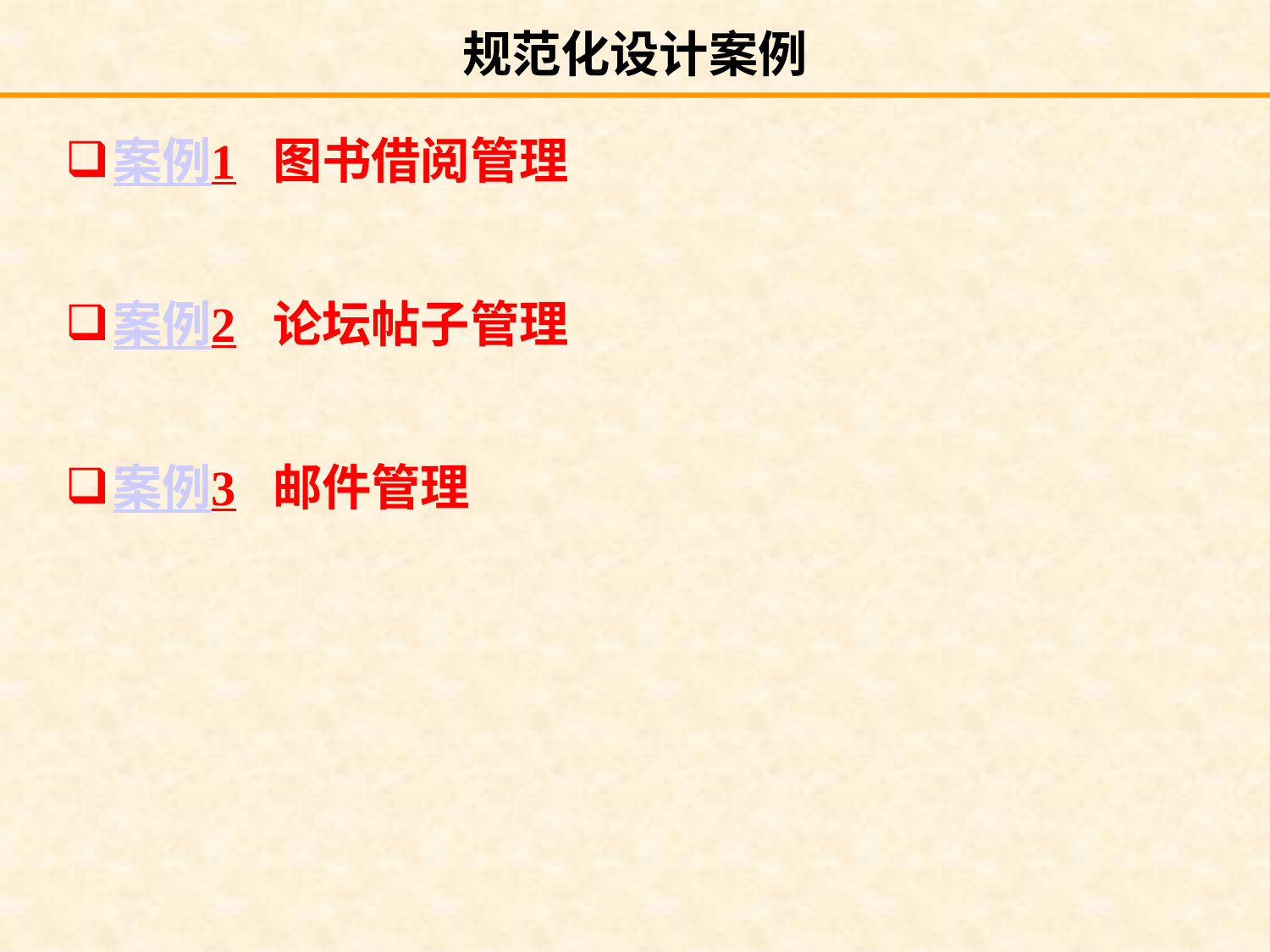

# 规范化设计案例
案例1  图书借阅管理

案例2  论坛帖子管理

案例3  邮件管理